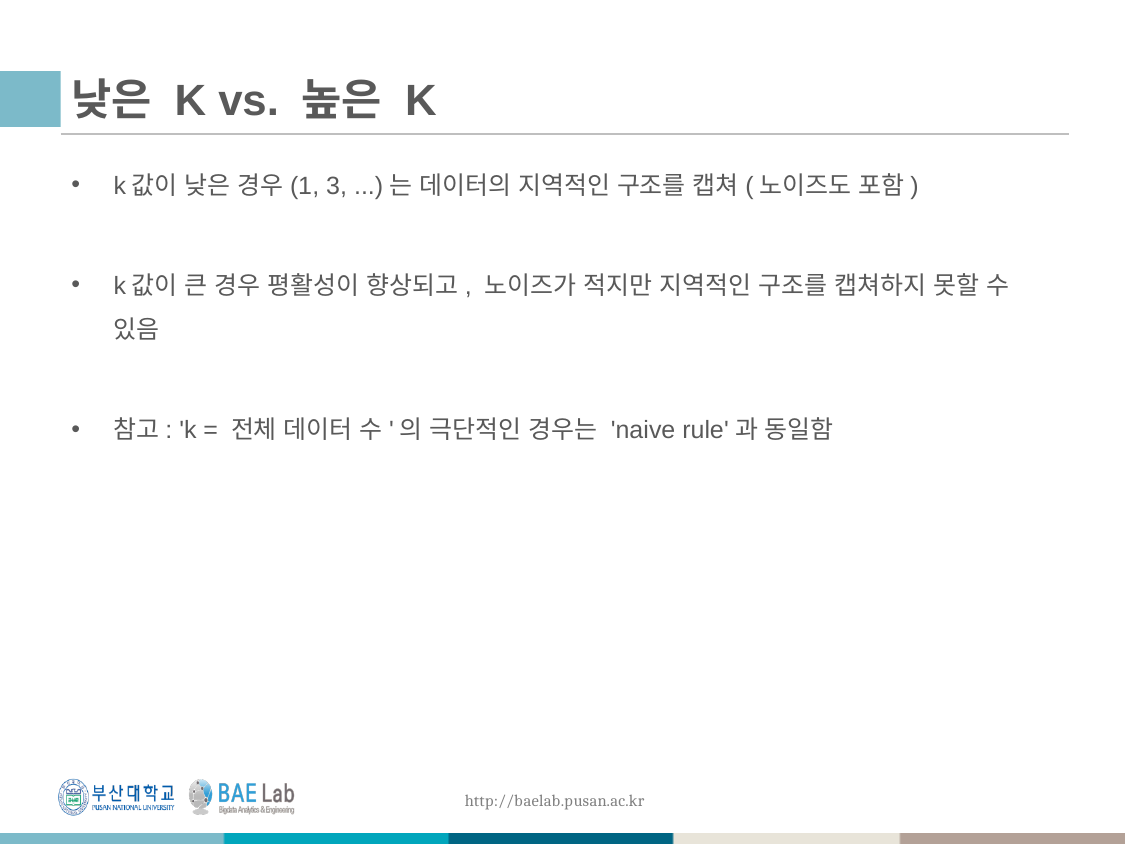

# 낮은 K vs. 높은 K
k값이 낮은 경우(1, 3, ...)는 데이터의 지역적인 구조를 캡쳐(노이즈도 포함)

k값이 큰 경우 평활성이 향상되고, 노이즈가 적지만 지역적인 구조를 캡쳐하지 못할 수 있음

참고: 'k = 전체 데이터 수'의 극단적인 경우는 'naive rule'과 동일함